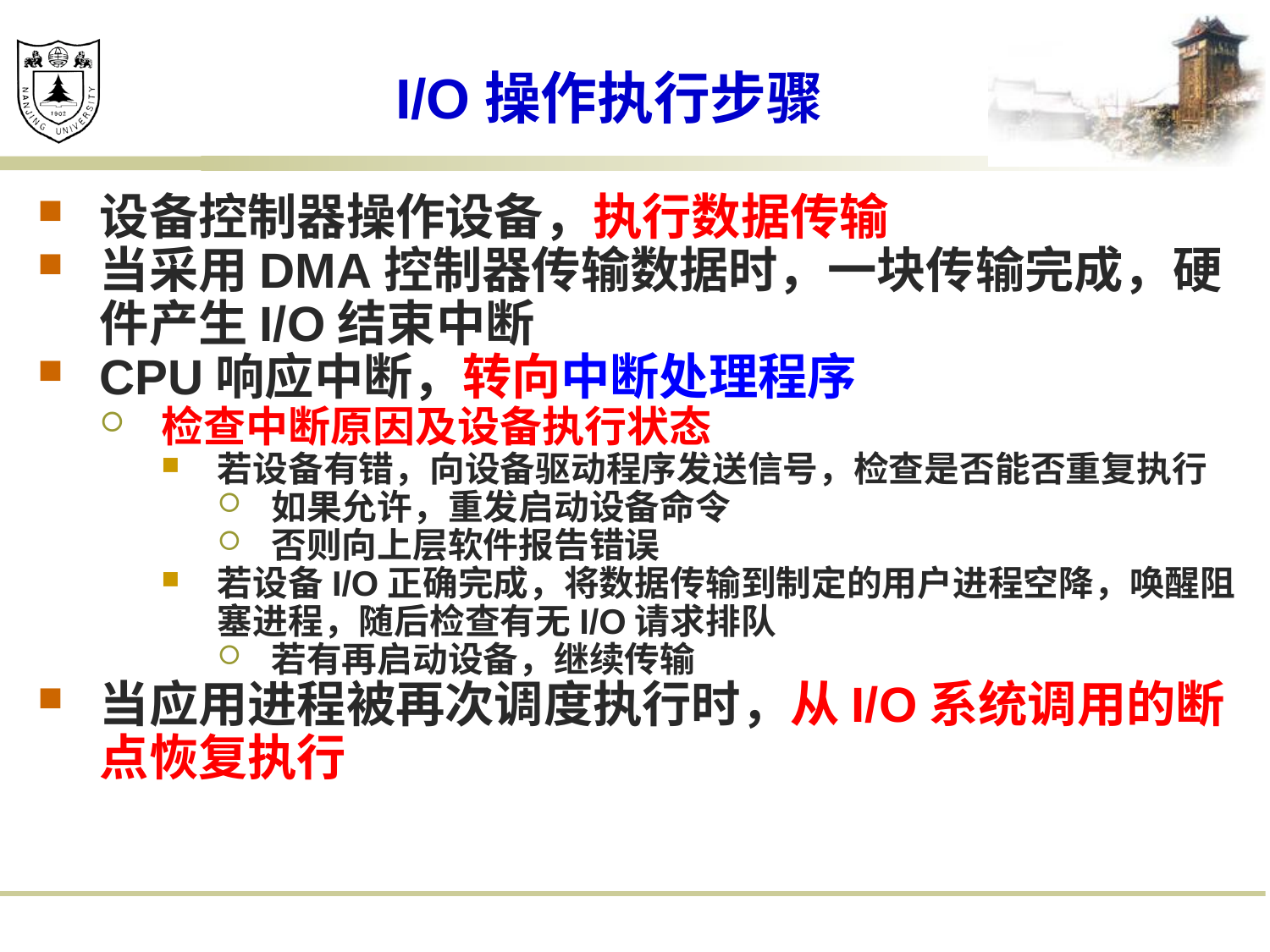

# I/O操作执行步骤
设备控制器操作设备，执行数据传输
当采用DMA控制器传输数据时，一块传输完成，硬件产生I/O结束中断
CPU响应中断，转向中断处理程序
检查中断原因及设备执行状态
若设备有错，向设备驱动程序发送信号，检查是否能否重复执行
如果允许，重发启动设备命令
否则向上层软件报告错误
若设备I/O正确完成，将数据传输到制定的用户进程空降，唤醒阻塞进程，随后检查有无I/O请求排队
若有再启动设备，继续传输
当应用进程被再次调度执行时，从I/O系统调用的断点恢复执行

35